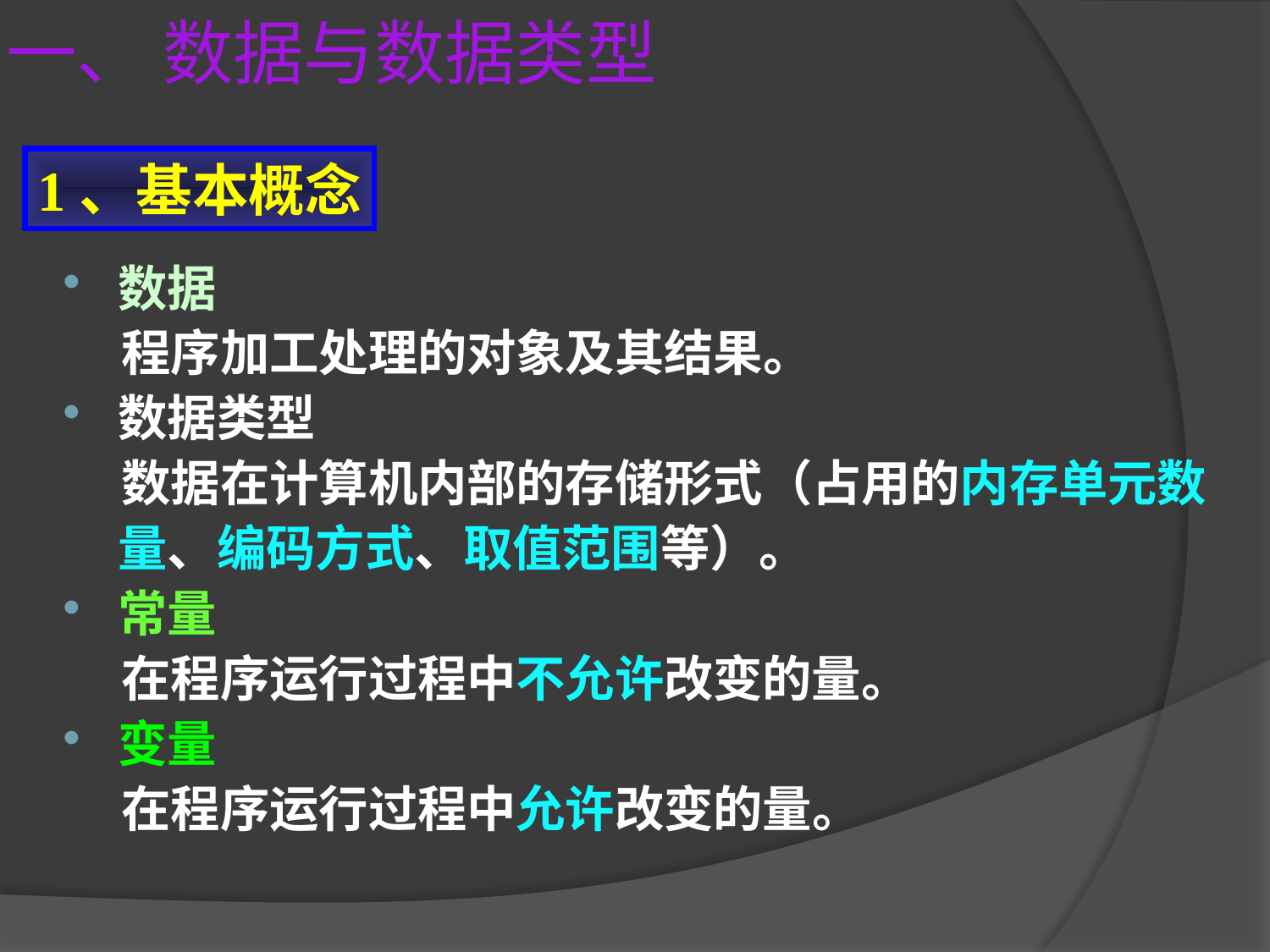

# 一、 数据与数据类型
1、基本概念
数据
    程序加工处理的对象及其结果。
数据类型
    数据在计算机内部的存储形式（占用的内存单元数量、编码方式、取值范围等）。
常量
    在程序运行过程中不允许改变的量。
变量
    在程序运行过程中允许改变的量。